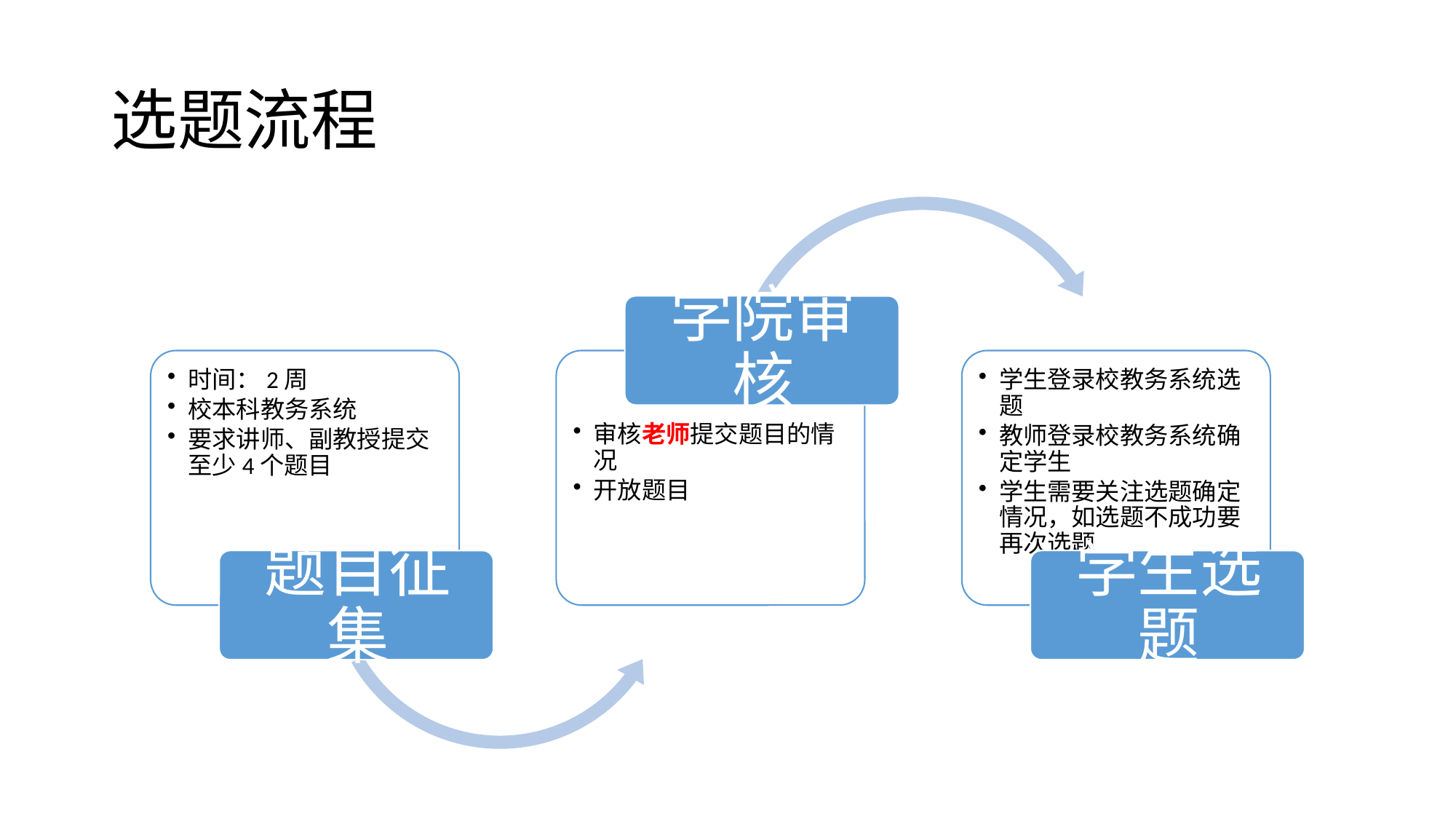

# 选题流程
时间：2周
校本科教务系统
要求讲师、副教授提交至少4个题目
题目征集
审核老师提交题目的情况
开放题目
学院审核
学生登录校教务系统选题
教师登录校教务系统确定学生
学生需要关注选题确定情况，如选题不成功要再次选题
学生选题